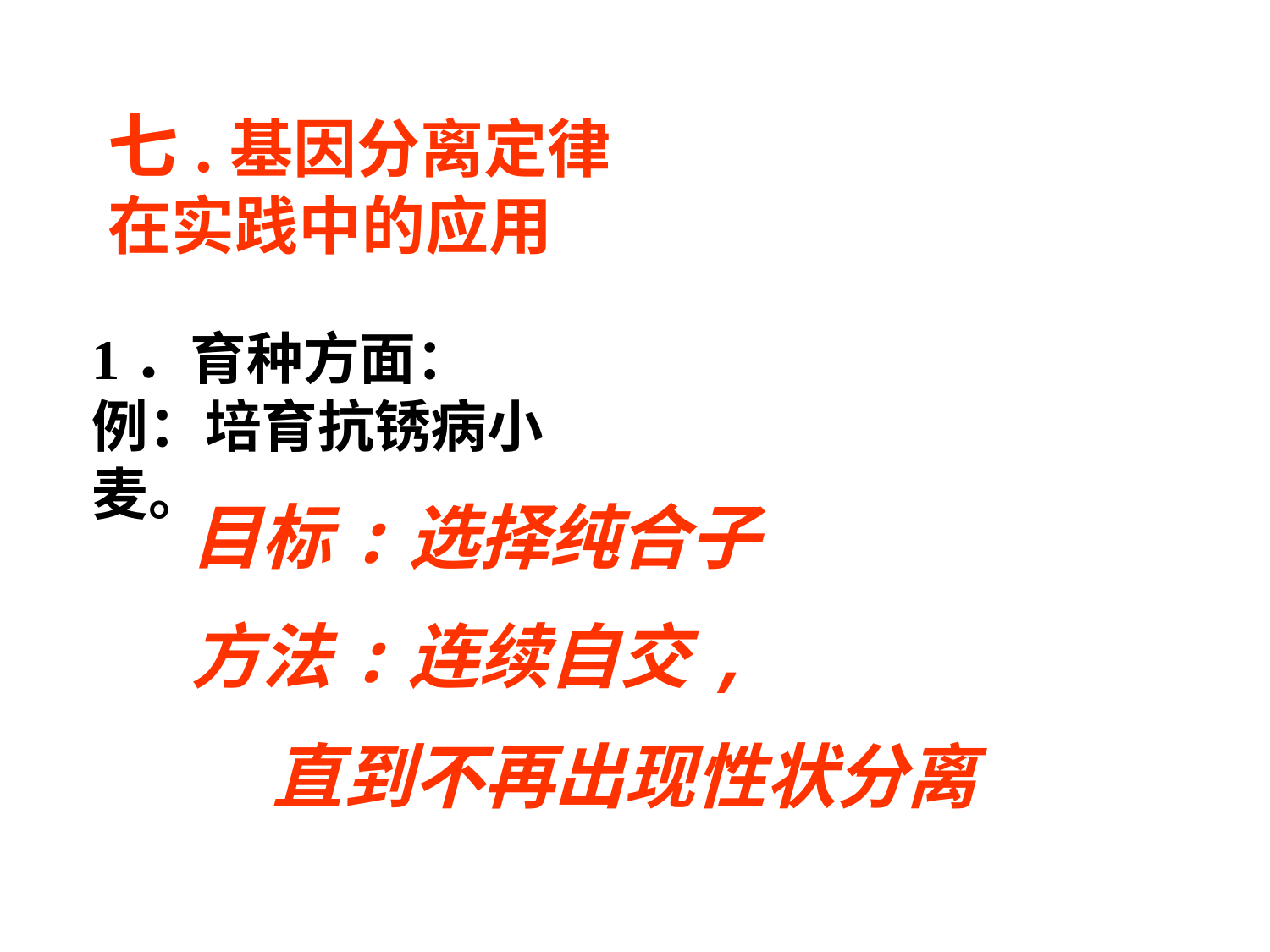

七.基因分离定律在实践中的应用
1．育种方面：
例：培育抗锈病小麦。
目标:选择纯合子
方法:连续自交,
    直到不再出现性状分离